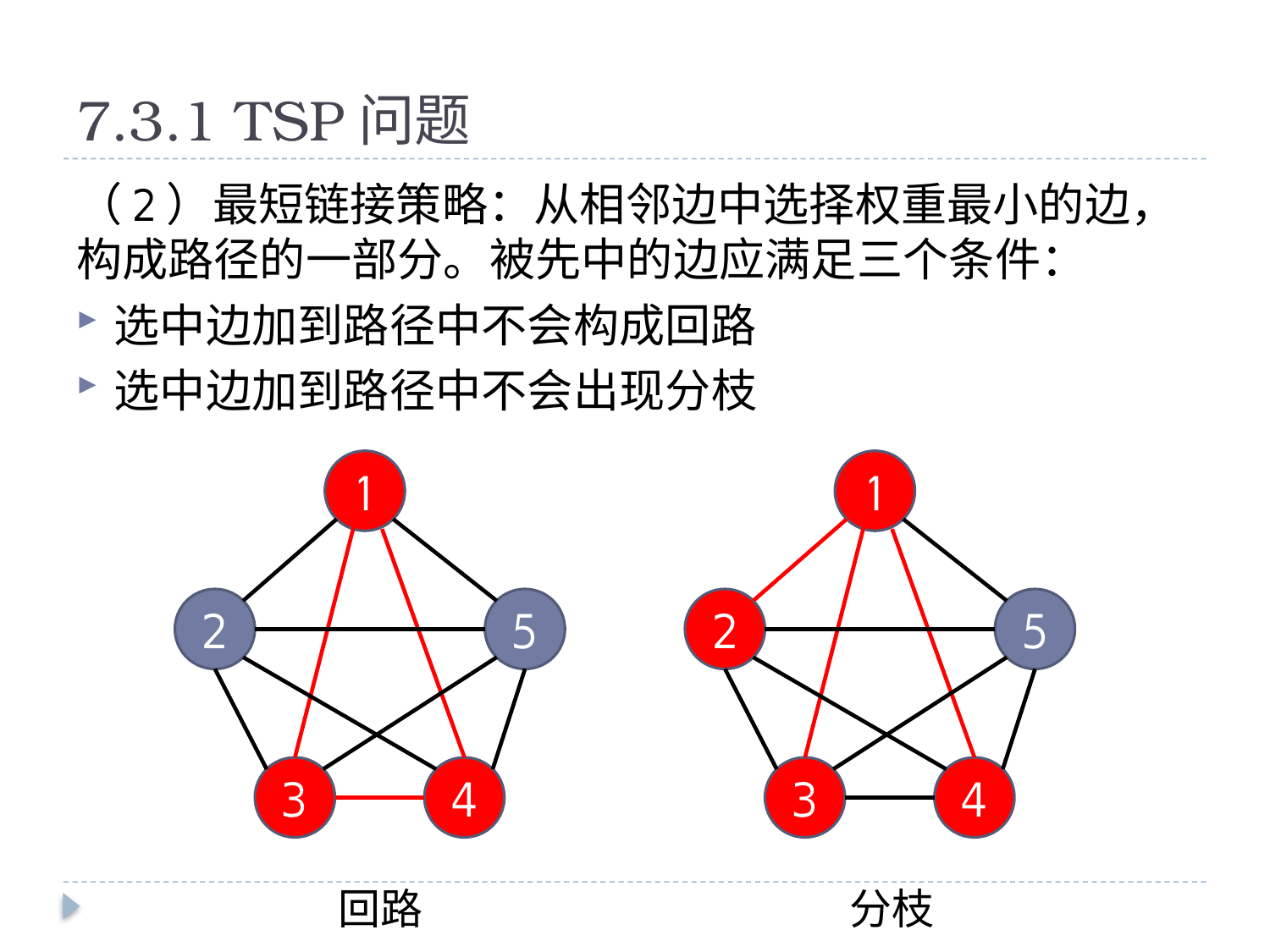

# 7.3.1 TSP问题
（2）最短链接策略：从相邻边中选择权重最小的边，构成路径的一部分。被先中的边应满足三个条件：
选中边加到路径中不会构成回路
选中边加到路径中不会出现分枝

1
2
5
3
4
1
2
5
3
4
回路
分枝